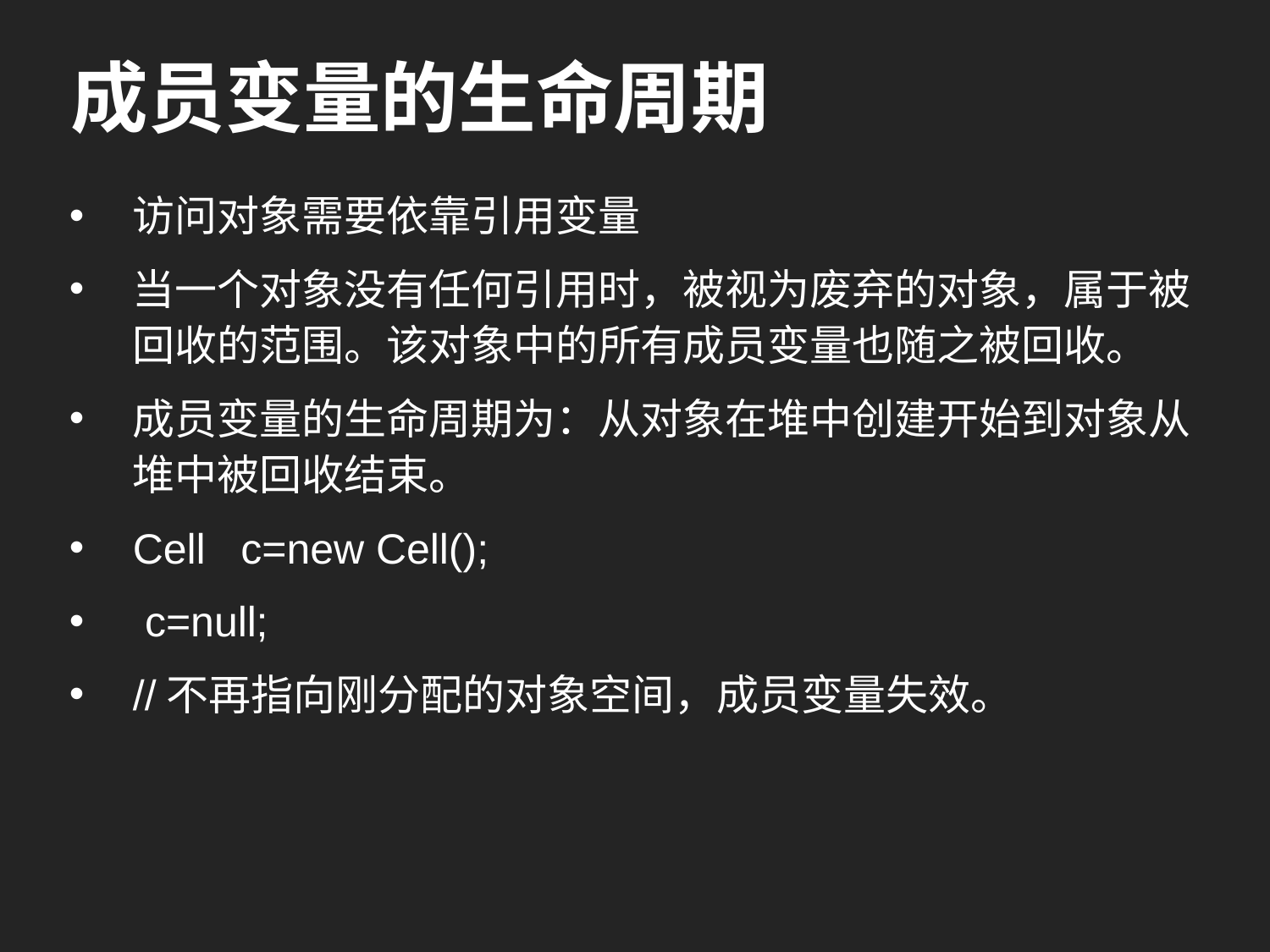

# 成员变量的生命周期
访问对象需要依靠引用变量
当一个对象没有任何引用时，被视为废弃的对象，属于被回收的范围。该对象中的所有成员变量也随之被回收。
成员变量的生命周期为：从对象在堆中创建开始到对象从堆中被回收结束。
Cell   c=new Cell();
 c=null;
//不再指向刚分配的对象空间，成员变量失效。